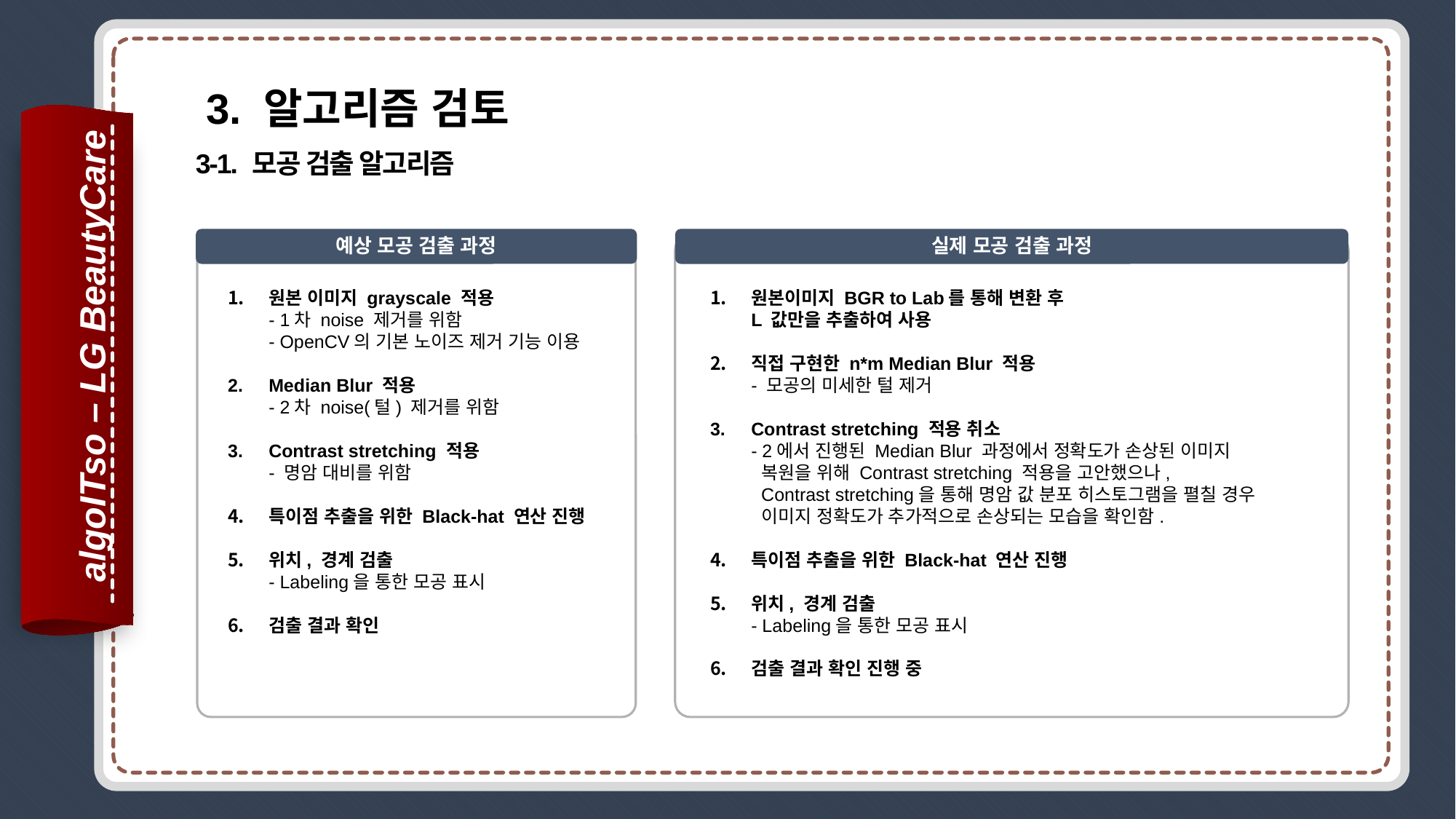

3. 알고리즘 검토

3-1. 모공 검출 알고리즘
예상 모공 검출 과정
실제 모공 검출 과정

원본 이미지 grayscale 적용
- 1차 noise 제거를 위함
- OpenCV의 기본 노이즈 제거 기능 이용

Median Blur 적용
- 2차 noise(털) 제거를 위함

Contrast stretching 적용
- 명암 대비를 위함

특이점 추출을 위한 Black-hat 연산 진행

위치, 경계 검출
- Labeling을 통한 모공 표시

검출 결과 확인

원본이미지 BGR to Lab를 통해 변환 후
L 값만을 추출하여 사용

직접 구현한 n*m Median Blur 적용
- 모공의 미세한 털 제거

Contrast stretching 적용 취소
- 2에서 진행된 Median Blur 과정에서 정확도가 손상된 이미지
  복원을 위해 Contrast stretching 적용을 고안했으나,
  Contrast stretching을 통해 명암 값 분포 히스토그램을 펼칠 경우
  이미지 정확도가 추가적으로 손상되는 모습을 확인함.

특이점 추출을 위한 Black-hat 연산 진행

위치, 경계 검출
- Labeling을 통한 모공 표시

검출 결과 확인 진행 중

algoITso – LG BeautyCare